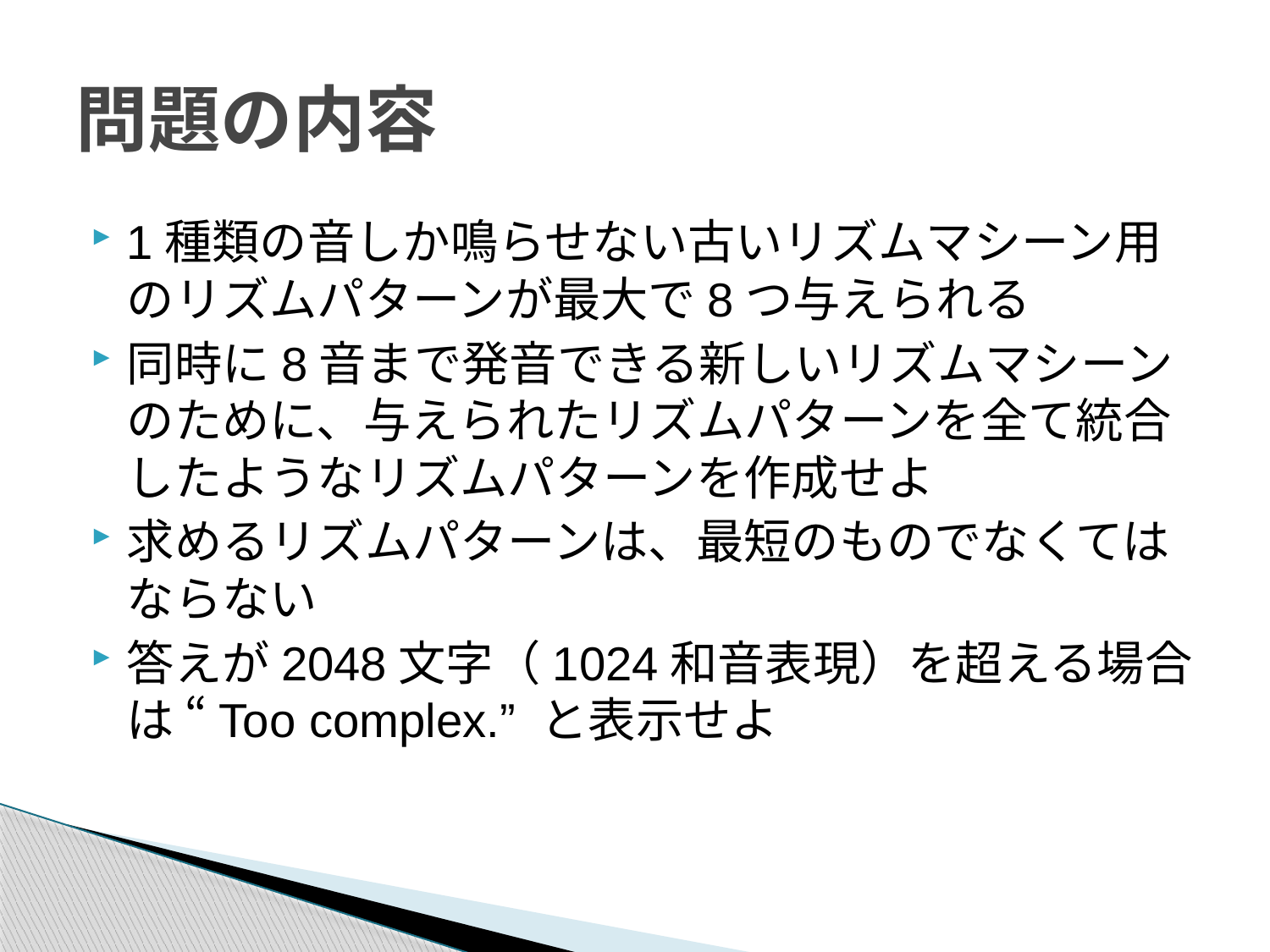

# 問題の内容
1種類の音しか鳴らせない古いリズムマシーン用のリズムパターンが最大で8つ与えられる
同時に8音まで発音できる新しいリズムマシーンのために、与えられたリズムパターンを全て統合したようなリズムパターンを作成せよ
求めるリズムパターンは、最短のものでなくてはならない
答えが2048文字（1024和音表現）を超える場合は “Too complex.” と表示せよ